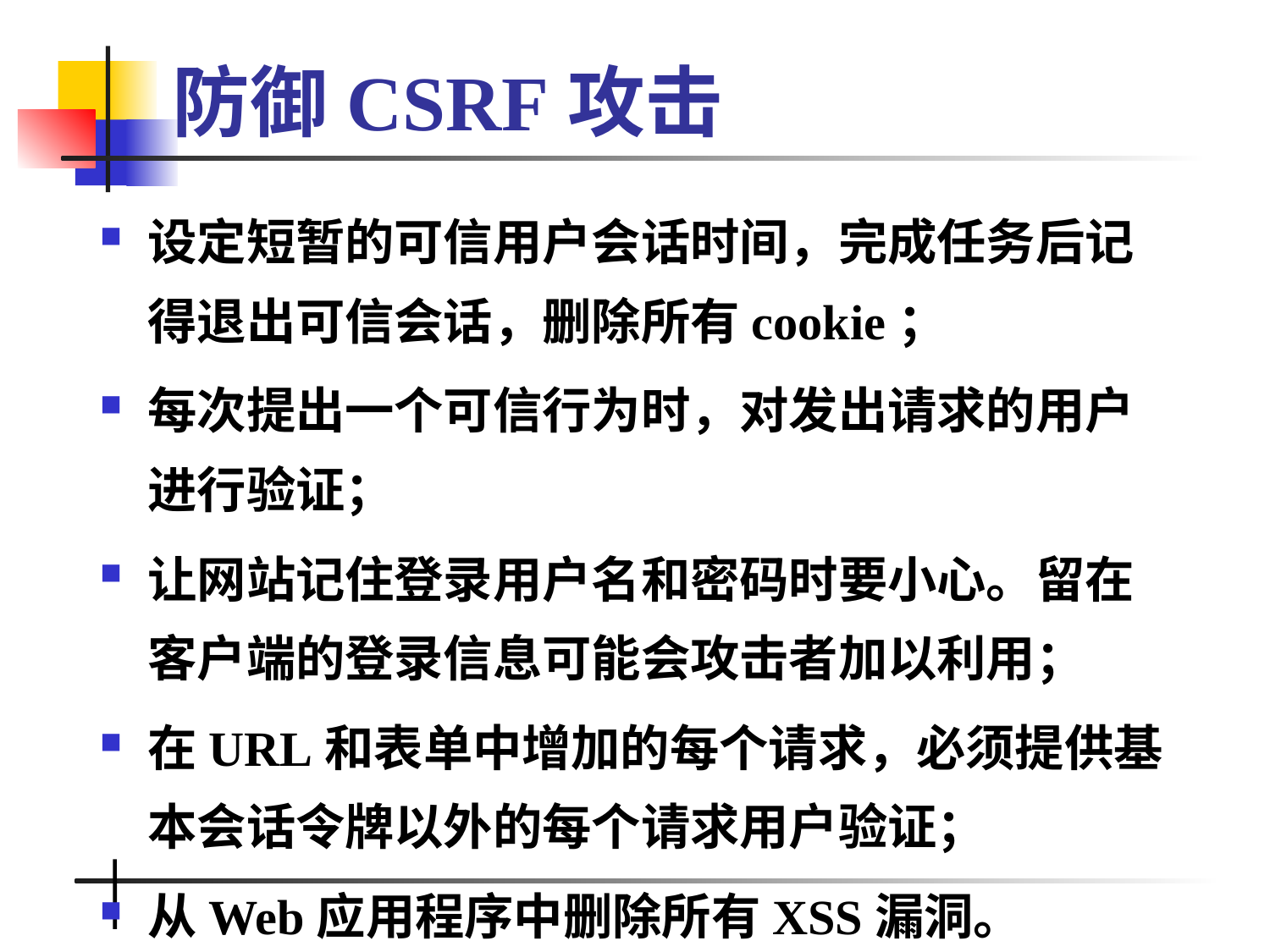

# 防御CSRF攻击
设定短暂的可信用户会话时间，完成任务后记得退出可信会话，删除所有cookie；
每次提出一个可信行为时，对发出请求的用户进行验证；
让网站记住登录用户名和密码时要小心。留在客户端的登录信息可能会攻击者加以利用；
在URL和表单中增加的每个请求，必须提供基本会话令牌以外的每个请求用户验证；
从Web应用程序中删除所有XSS漏洞。